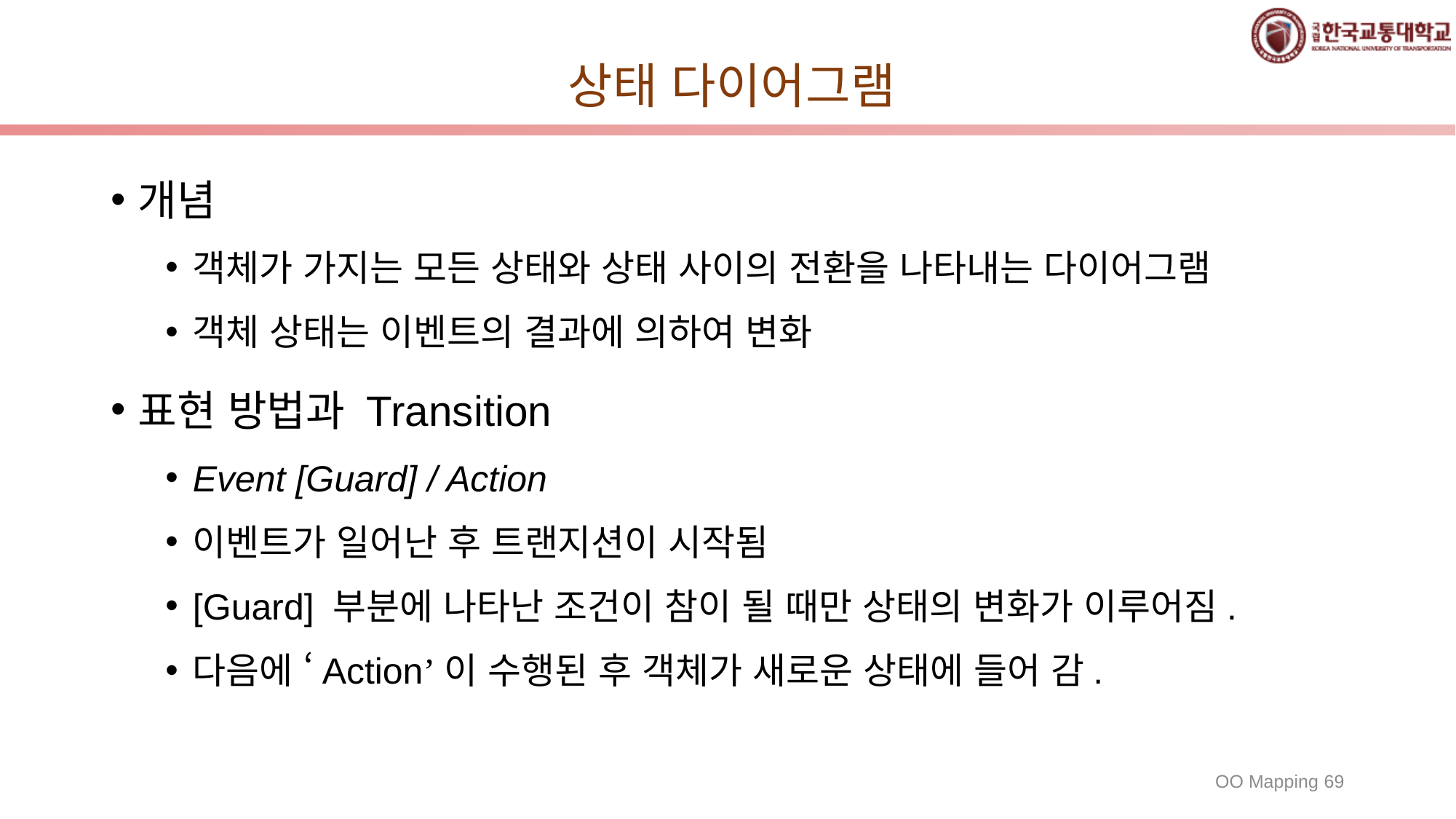

# 상태 다이어그램
개념
객체가 가지는 모든 상태와 상태 사이의 전환을 나타내는 다이어그램
객체 상태는 이벤트의 결과에 의하여 변화
표현 방법과 Transition
Event [Guard] / Action
이벤트가 일어난 후 트랜지션이 시작됨
[Guard] 부분에 나타난 조건이 참이 될 때만 상태의 변화가 이루어짐.
다음에 ‘Action’이 수행된 후 객체가 새로운 상태에 들어 감.

69